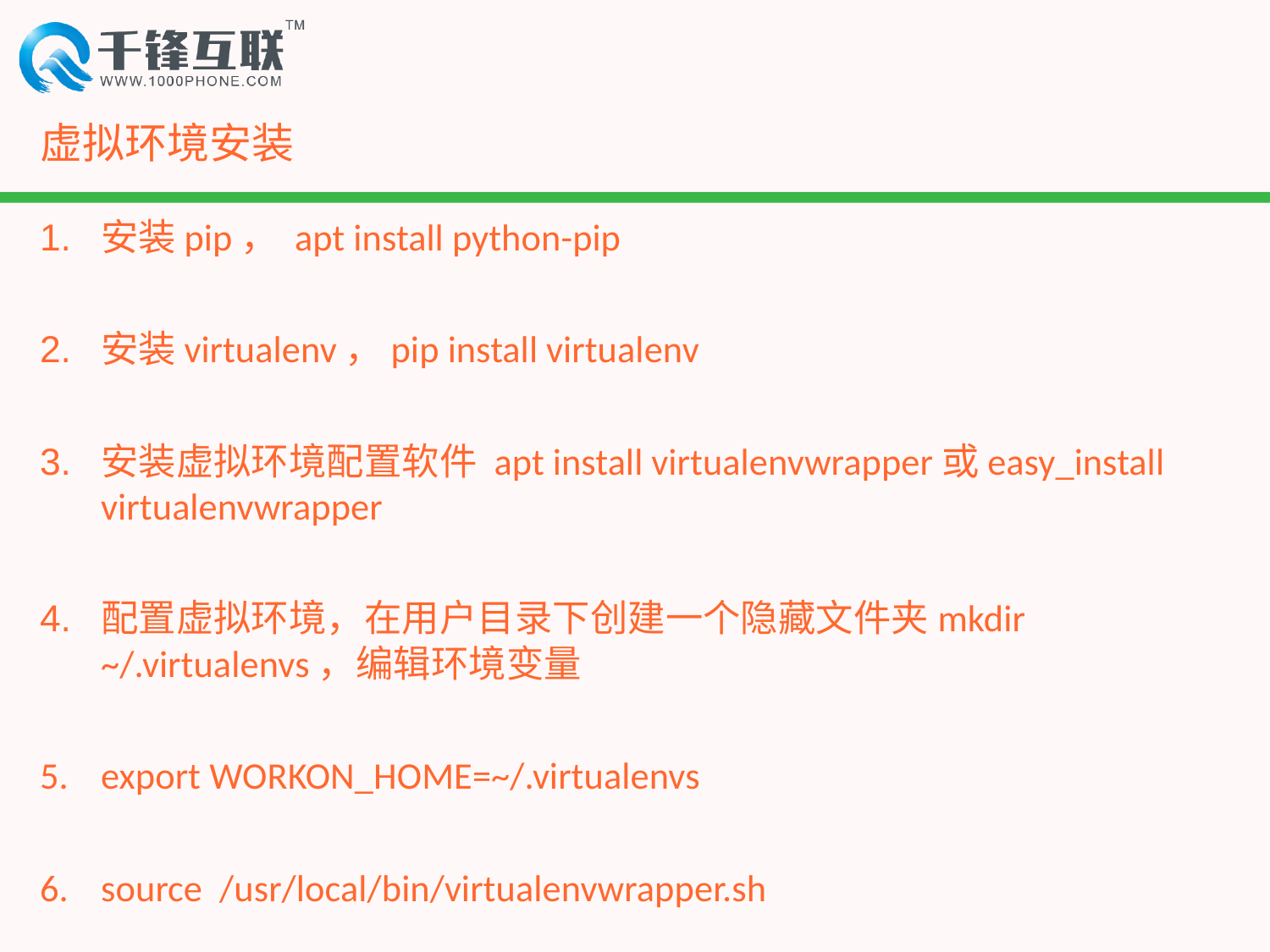

# 虚拟环境安装
安装pip， apt install python-pip

安装virtualenv，pip install virtualenv

安装虚拟环境配置软件 apt install virtualenvwrapper或easy_install virtualenvwrapper

配置虚拟环境，在用户目录下创建一个隐藏文件夹mkdir  ~/.virtualenvs，编辑环境变量

export WORKON_HOME=~/.virtualenvs

source  /usr/local/bin/virtualenvwrapper.sh